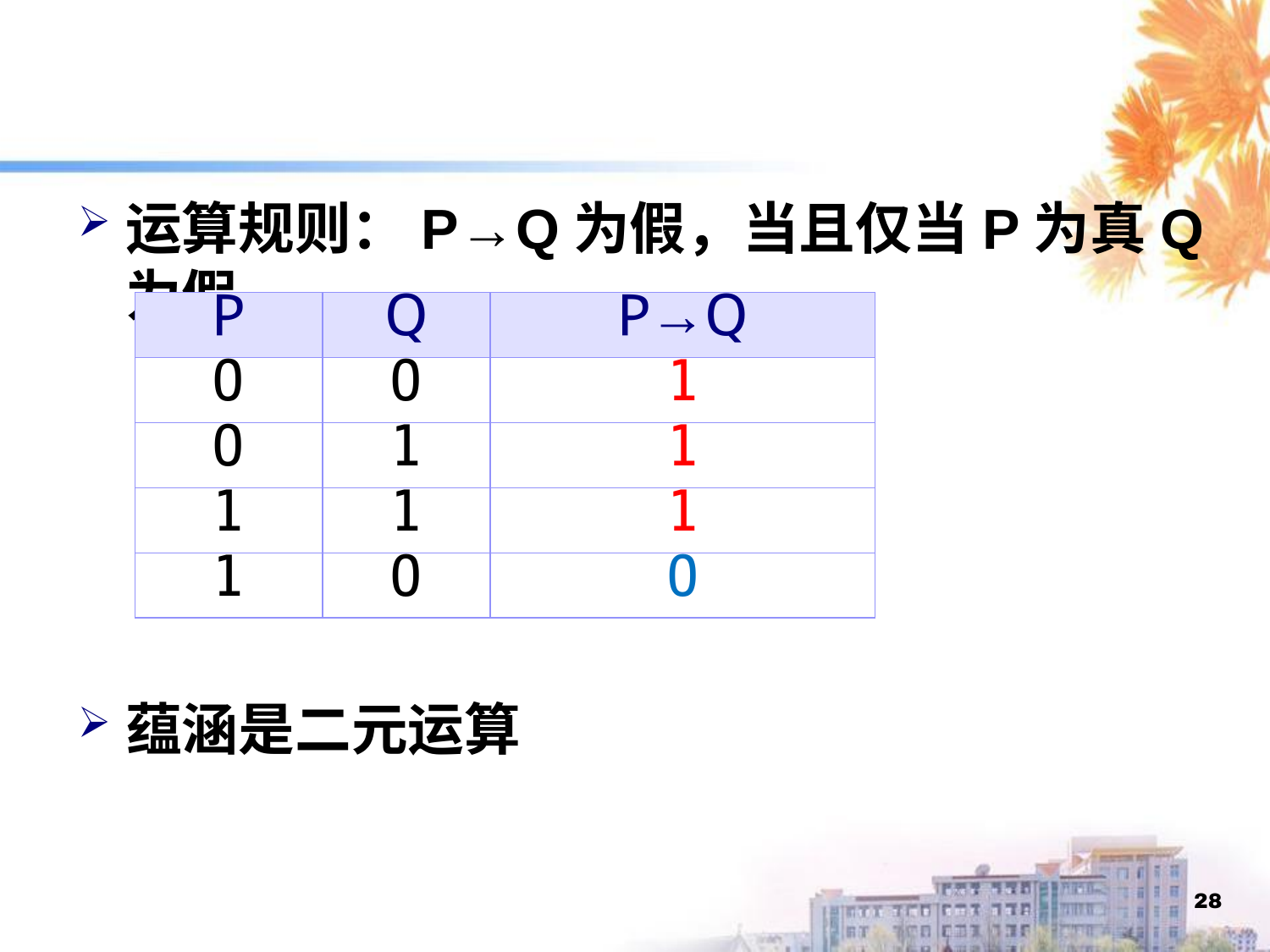

运算规则：P→Q为假，当且仅当P为真Q为假

| P | Q | P→Q |
| --- | --- | --- |
| 0 | 0 | 1 |
| 0 | 1 | 1 |
| 1 | 1 | 1 |
| 1 | 0 | 0 |
蕴涵是二元运算

28